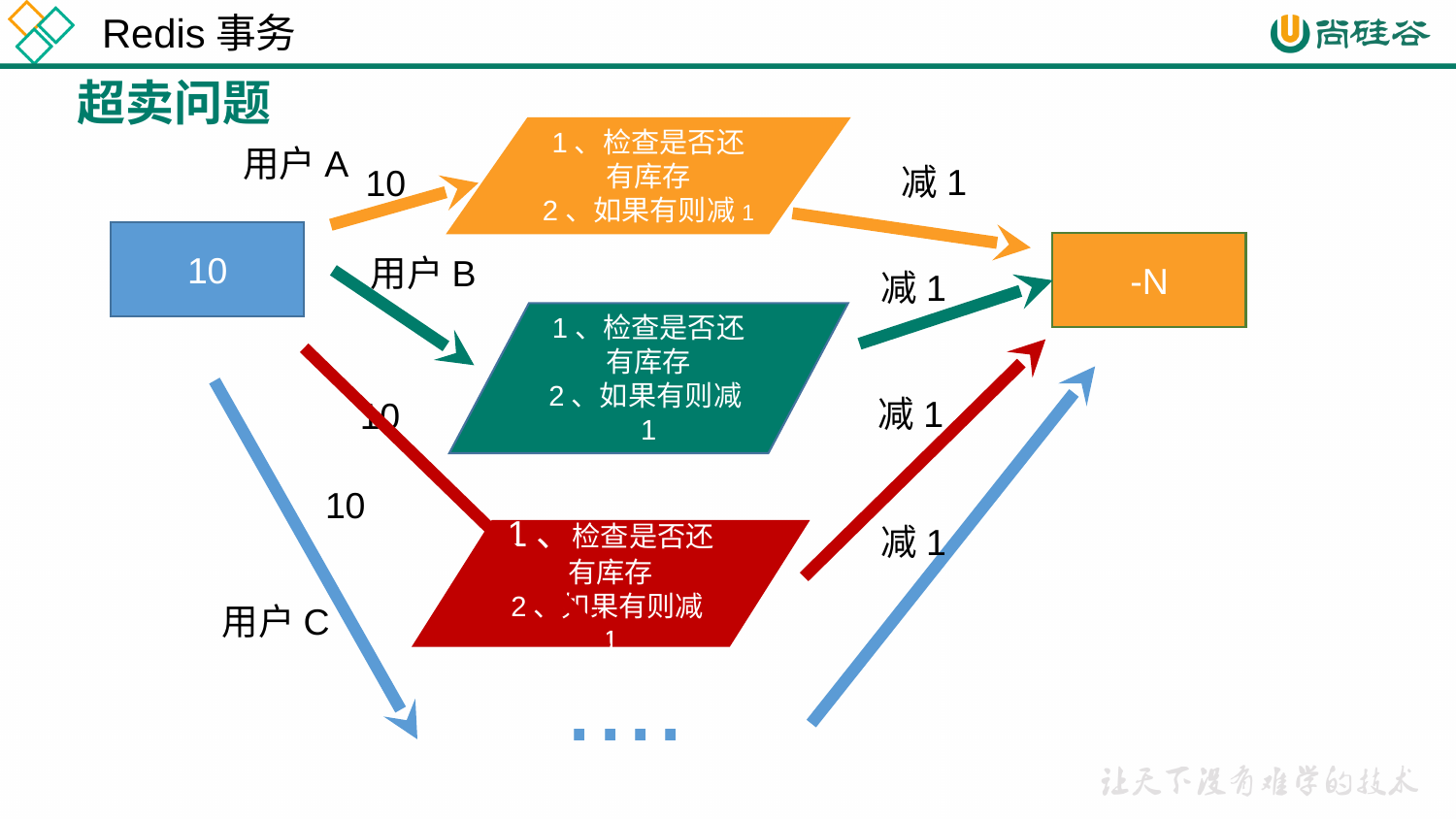

Redis事务
超卖问题
1、检查是否还有库存
2、如果有则减1
用户A
减1
10
10
-N
用户B
减1
1、检查是否还有库存
2、如果有则减1
减1
10
10
减1
1、检查是否还有库存
2、如果有则减1
用户C
....